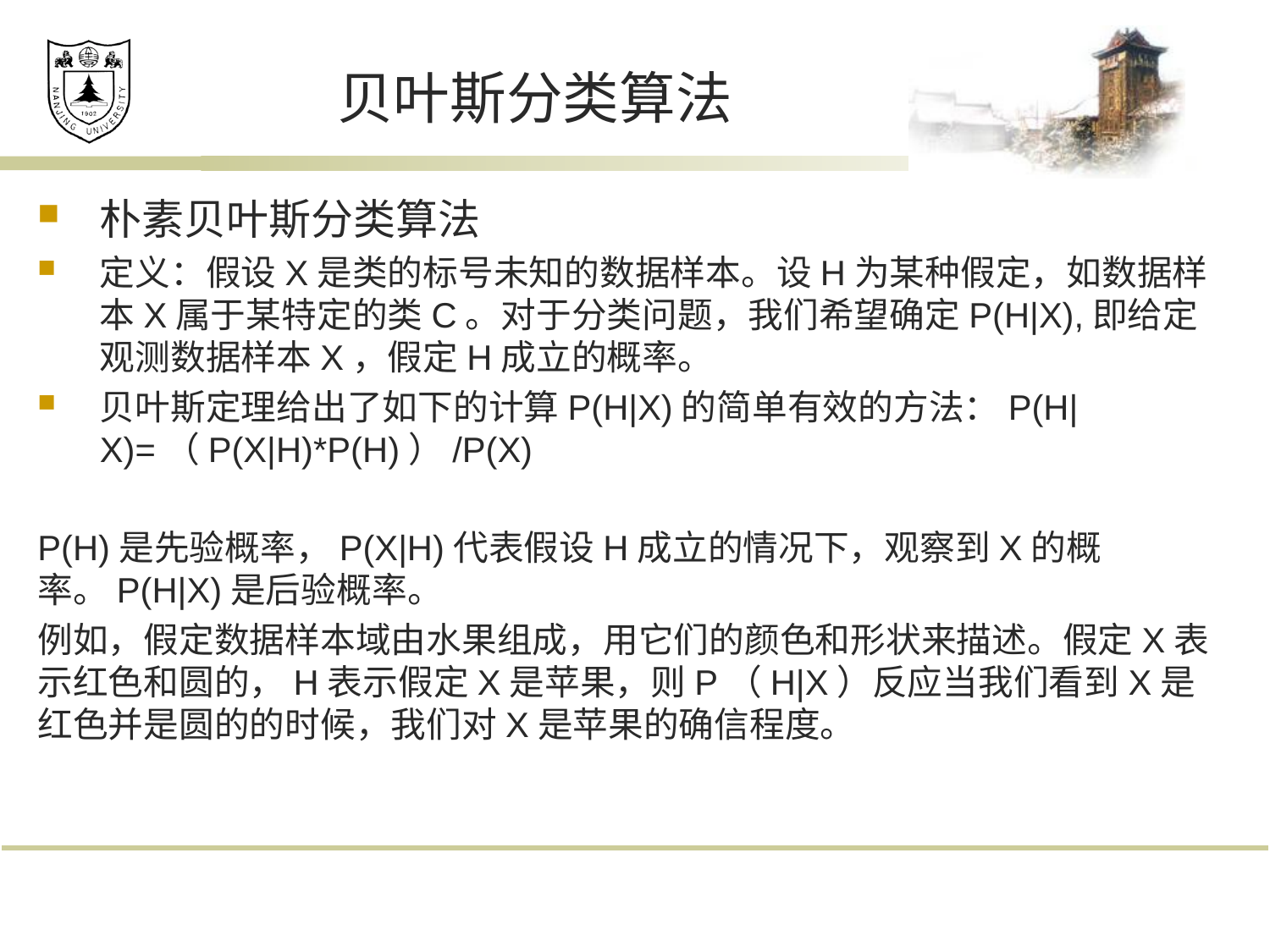

# 贝叶斯分类算法
朴素贝叶斯分类算法
定义：假设X是类的标号未知的数据样本。设H为某种假定，如数据样本X属于某特定的类C。对于分类问题，我们希望确定P(H|X),即给定观测数据样本X，假定H成立的概率。
贝叶斯定理给出了如下的计算P(H|X)的简单有效的方法：P(H|X)=（P(X|H)*P(H)）/P(X)

P(H)是先验概率，P(X|H)代表假设H成立的情况下，观察到X的概率。P(H|X)是后验概率。
例如，假定数据样本域由水果组成，用它们的颜色和形状来描述。假定X表示红色和圆的，H表示假定X是苹果，则P（H|X）反应当我们看到X是红色并是圆的的时候，我们对X是苹果的确信程度。